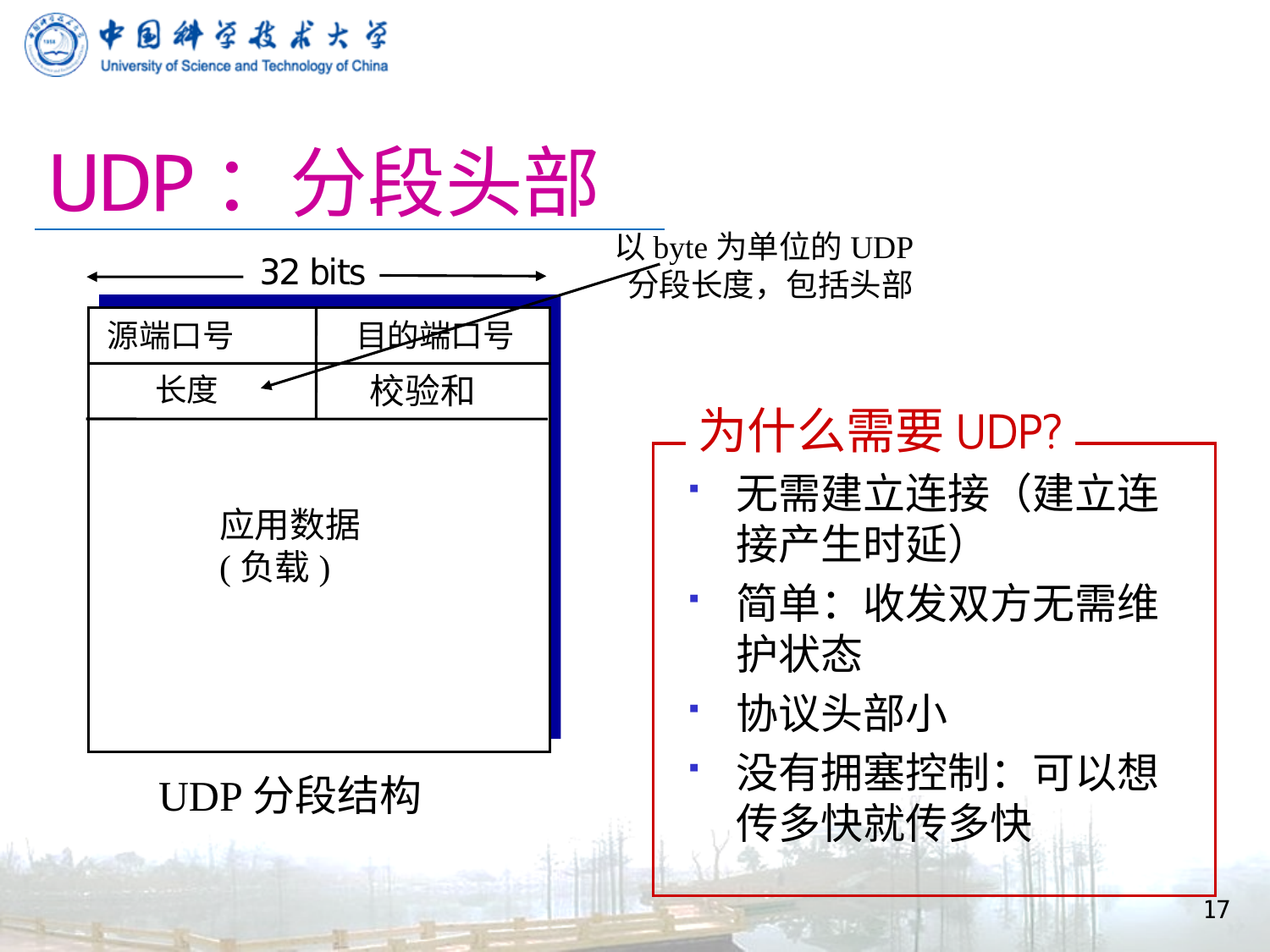

# UDP：分段头部
以byte为单位的UDP
分段长度，包括头部
32 bits

源端口号
目的端口号
校验和

长度

为什么需要UDP?

无需建立连接（建立连接产生时延）
简单：收发双方无需维护状态
协议头部小
没有拥塞控制：可以想传多快就传多快
应用数据
(负载)
UDP分段结构
17